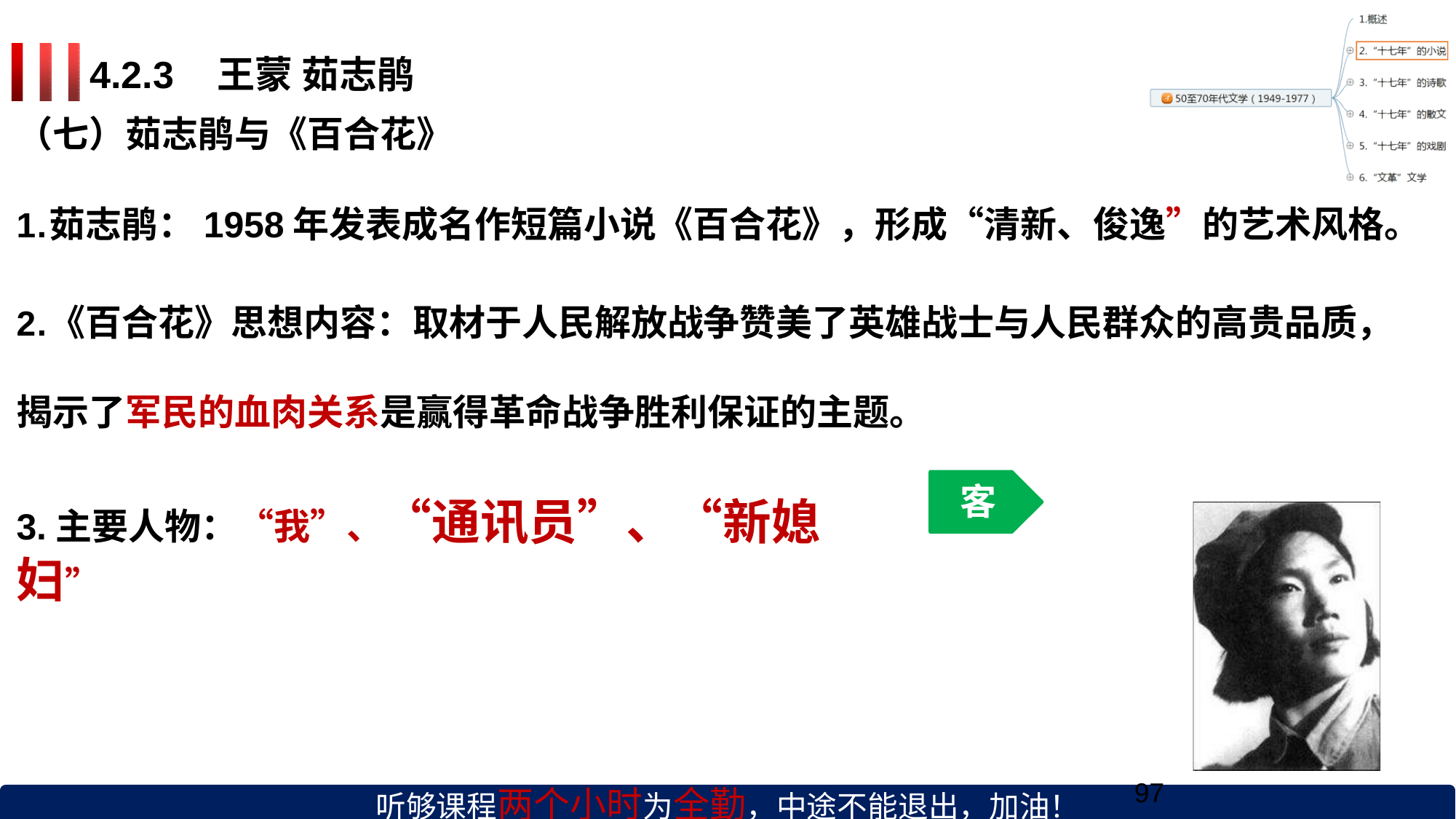

# 4.2.3	王蒙 茹志鹃
（七）茹志鹃与《百合花》

茹志鹃：1958年发表成名作短篇小说《百合花》，形成“清新、俊逸”的艺术风格。

《百合花》思想内容：取材于人民解放战争赞美了英雄战士与人民群众的高贵品质，

揭示了军民的血肉关系是赢得革命战争胜利保证的主题。

客
3.主要人物：“我”、“通讯员”、“新媳妇”

97

听够课程两个小时为全勤，中途不能退出，加油！